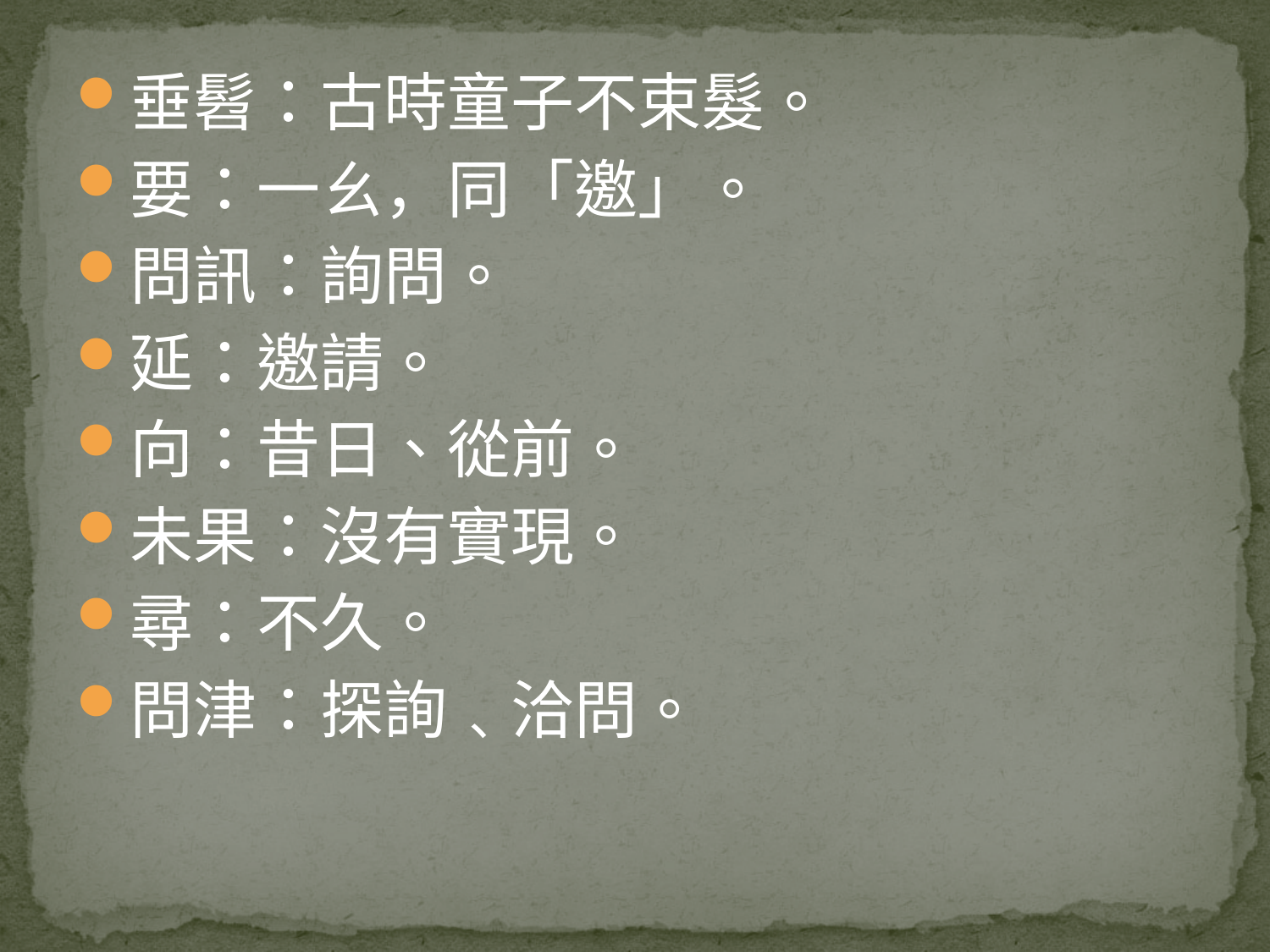

垂髫：古時童子不束髮。
要：一ㄠ，同「邀」。
問訊：詢問。
延：邀請。
向：昔日、從前。
未果：沒有實現。
尋：不久。
問津：探詢﹑洽問。